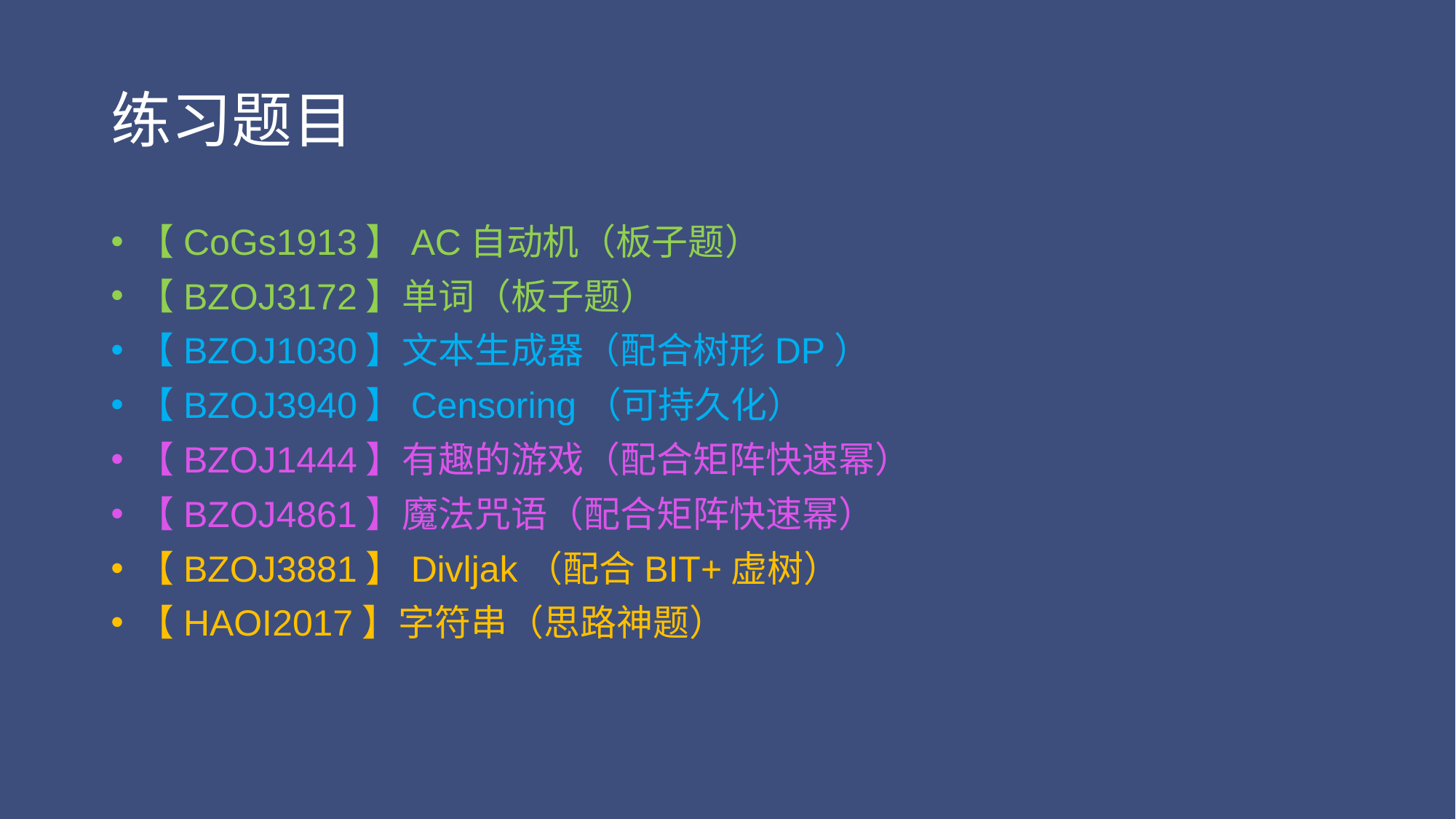

# 练习题目
【CoGs1913】AC自动机（板子题）
【BZOJ3172】单词（板子题）
【BZOJ1030】文本生成器（配合树形DP）
【BZOJ3940】Censoring（可持久化）
【BZOJ1444】有趣的游戏（配合矩阵快速幂）
【BZOJ4861】魔法咒语（配合矩阵快速幂）
【BZOJ3881】Divljak（配合BIT+虚树）
【HAOI2017】字符串（思路神题）